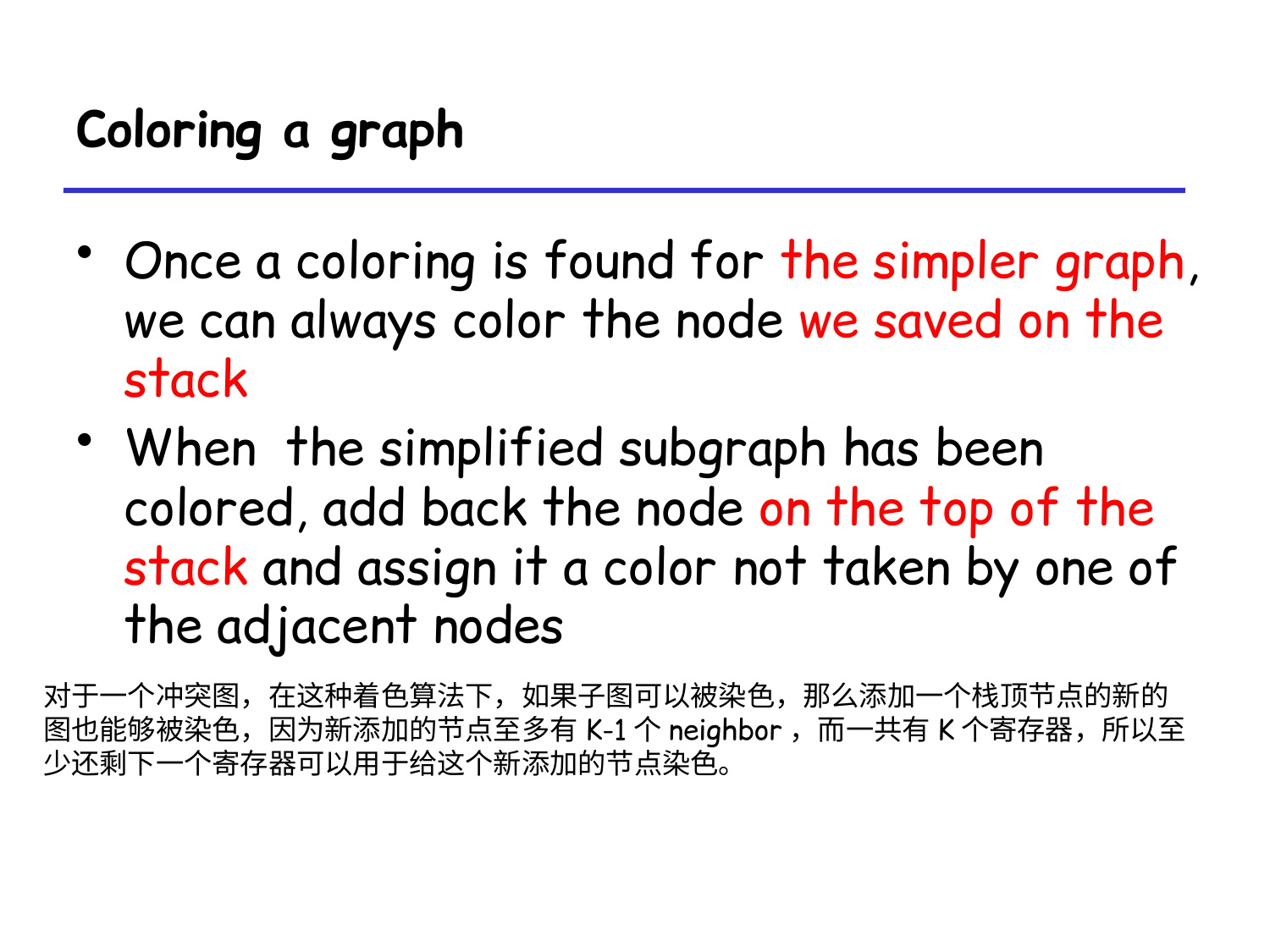

# Coloring a graph
Once a coloring is found for the simpler graph, we can always color the node we saved on the stack
When  the simplified subgraph has been colored, add back the node on the top of the stack and assign it a color not taken by one of the adjacent nodes
对于一个冲突图，在这种着色算法下，如果子图可以被染色，那么添加一个栈顶节点的新的图也能够被染色，因为新添加的节点至多有K-1个neighbor，而一共有K个寄存器，所以至少还剩下一个寄存器可以用于给这个新添加的节点染色。

14